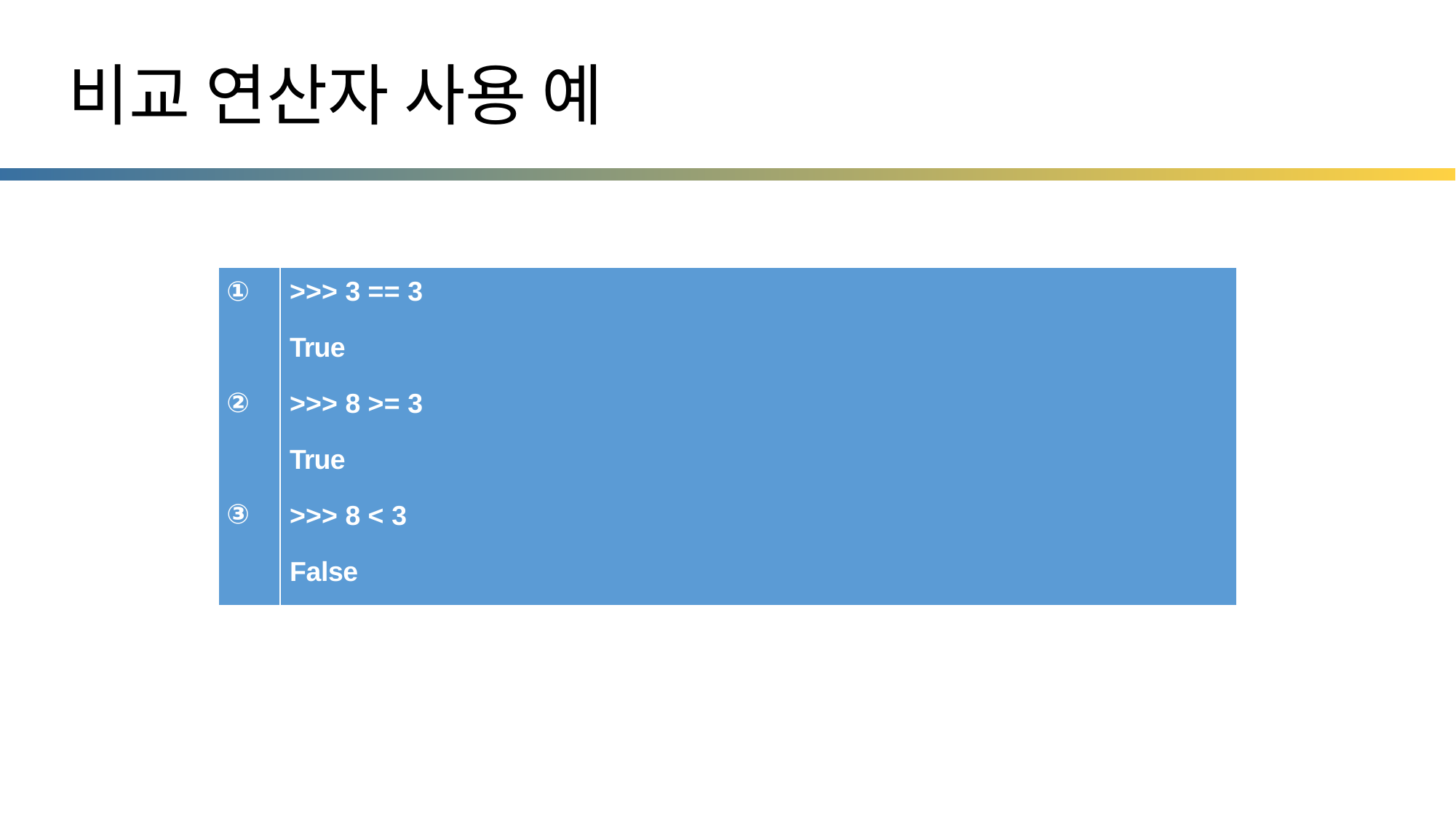

# 비교 연산자 사용 예
| ① ② ③ | >>> 3 == 3 True >>> 8 >= 3 True >>> 8 < 3 False |
| --- | --- |